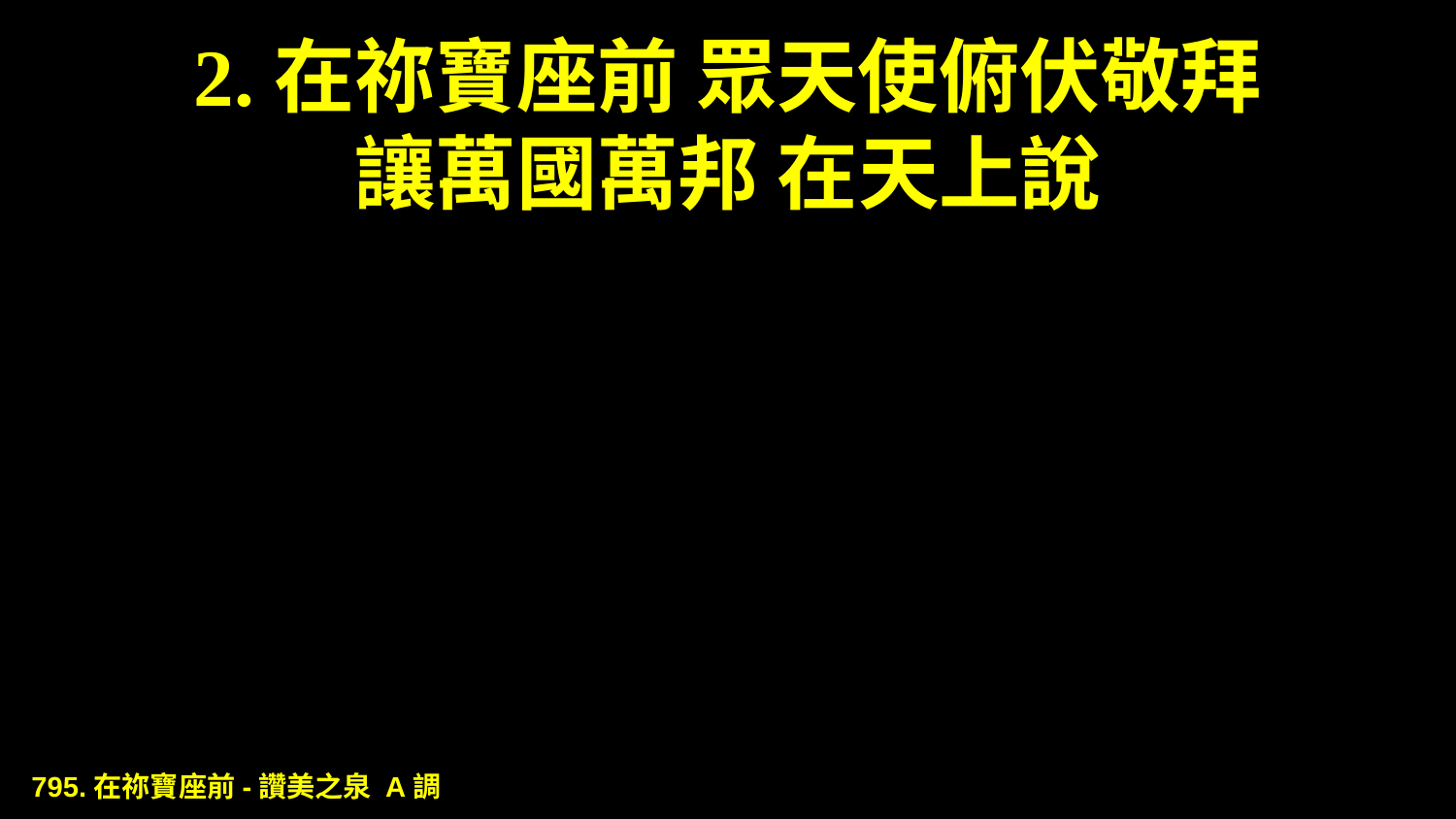

# 2.在祢寶座前 眾天使俯伏敬拜 讓萬國萬邦 在天上說
795.在祢寶座前-讚美之泉 A調